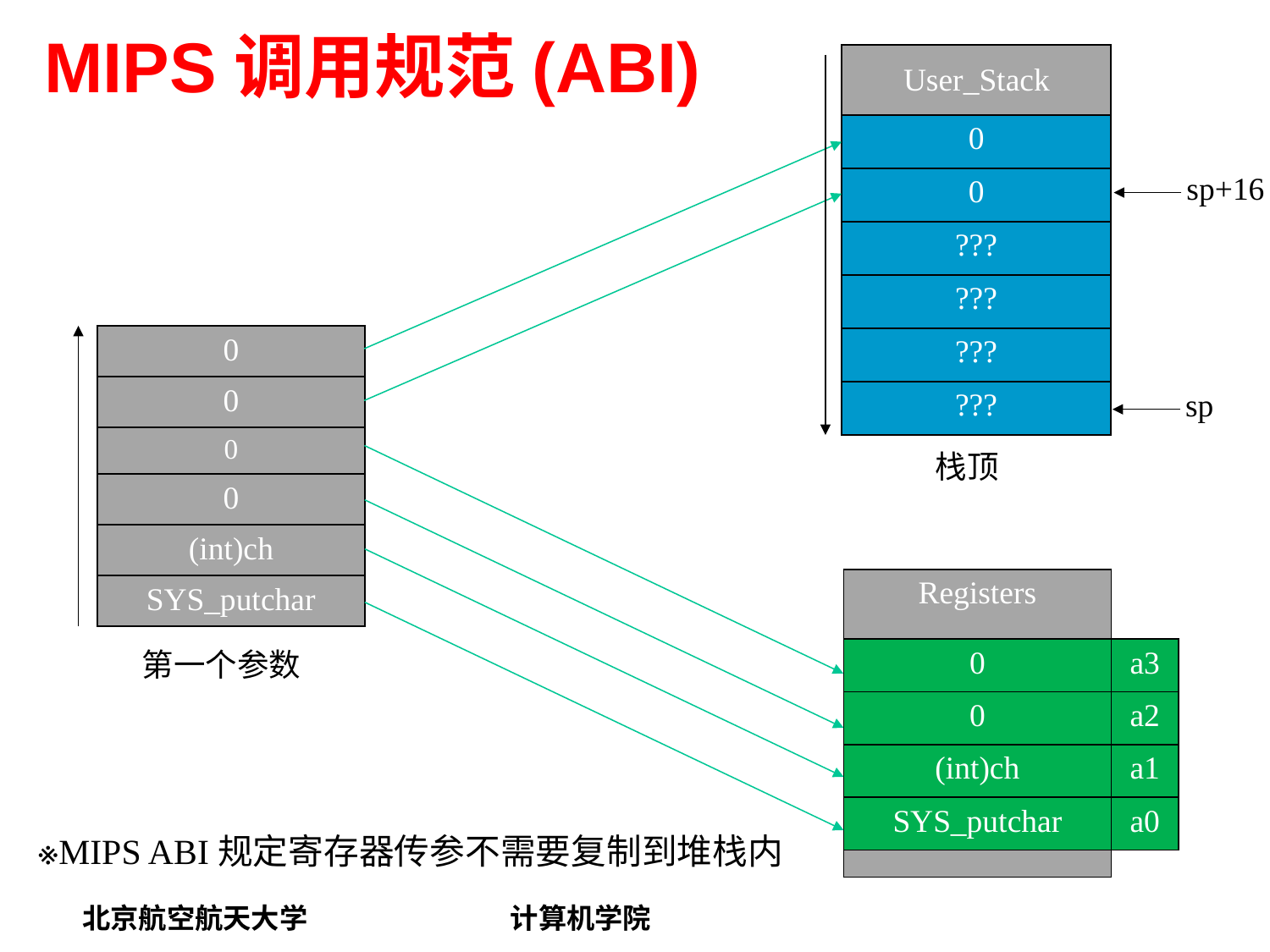

# MIPS调用规范(ABI)
|  |
| --- |
User_Stack
| 0 |
| --- |
| 0 |
| ??? |
| ??? |
| ??? |
| ??? |
sp+16
| 0 |
| --- |
| 0 |
| 0 |
| 0 |
| (int)ch |
| SYS\_putchar |
sp
栈顶
| Registers |
| --- |
|  |
第一个参数
| 0 | a3 |
| --- | --- |
| 0 | a2 |
| (int)ch | a1 |
| SYS\_putchar | a0 |
※MIPS ABI规定寄存器传参不需要复制到堆栈内